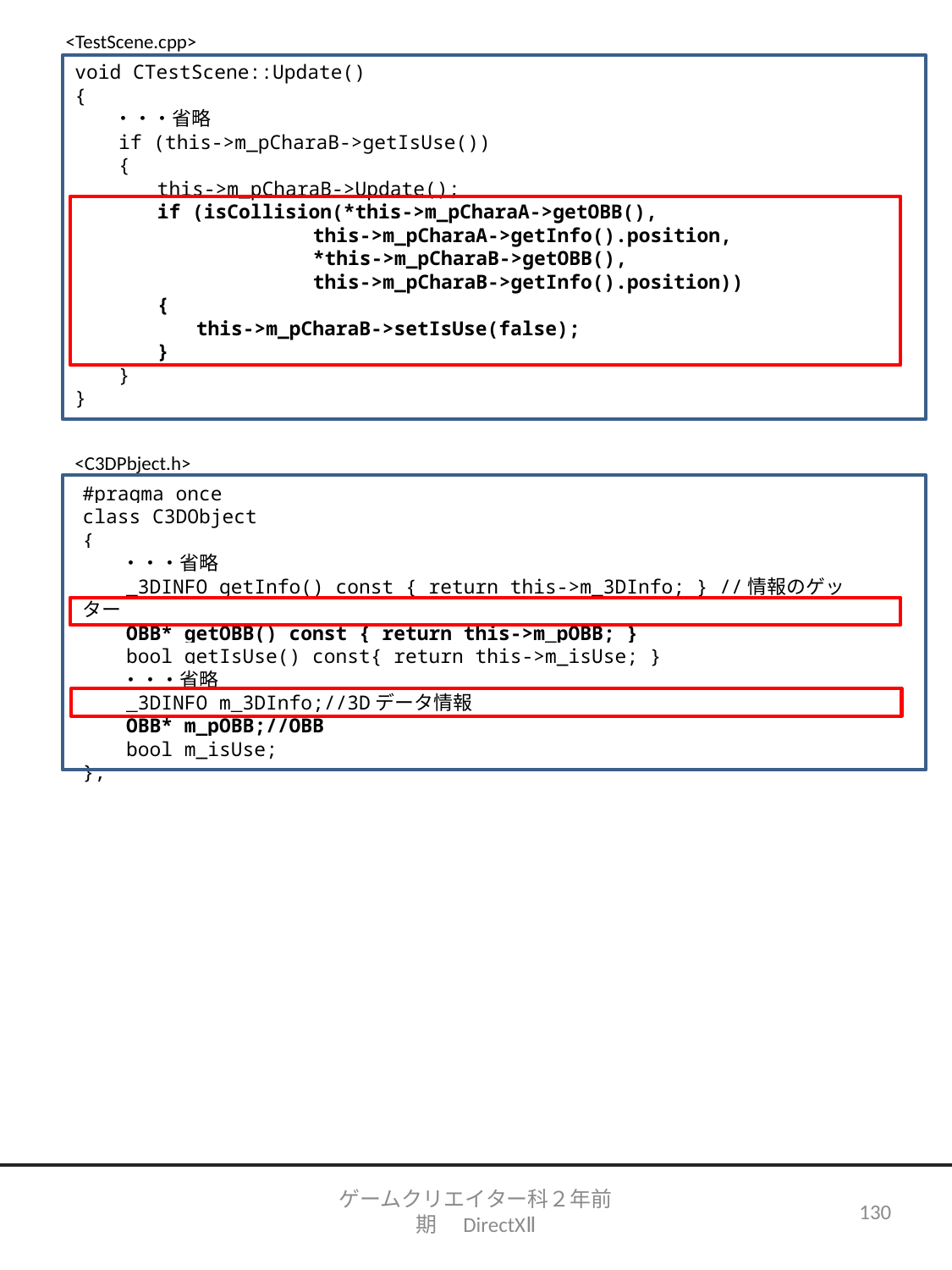

<TestScene.cpp>
void CTestScene::Update()
{
　　・・・省略
　　if (this->m_pCharaB->getIsUse())
　　{
　　　　this->m_pCharaB->Update();
　　　　if (isCollision(*this->m_pCharaA->getOBB(),
　　　　　　　　　　　　this->m_pCharaA->getInfo().position,
　　　　　　　　　　　　*this->m_pCharaB->getOBB(),
　　　　　　　　　　　　this->m_pCharaB->getInfo().position))
　　　　{
　　　　　　this->m_pCharaB->setIsUse(false);
　　　　}
　　}
}

<C3DPbject.h>

#pragma once
class C3DObject
{
　　・・・省略
　　_3DINFO getInfo() const { return this->m_3DInfo; } //情報のゲッター
　　OBB* getOBB() const { return this->m_pOBB; }
　　bool getIsUse() const{ return this->m_isUse; }
　　・・・省略
　　_3DINFO m_3DInfo;//3Dデータ情報
　　OBB* m_pOBB;//OBB
　　bool m_isUse;
};

ゲームクリエイター科２年前期　DirectXⅡ
130